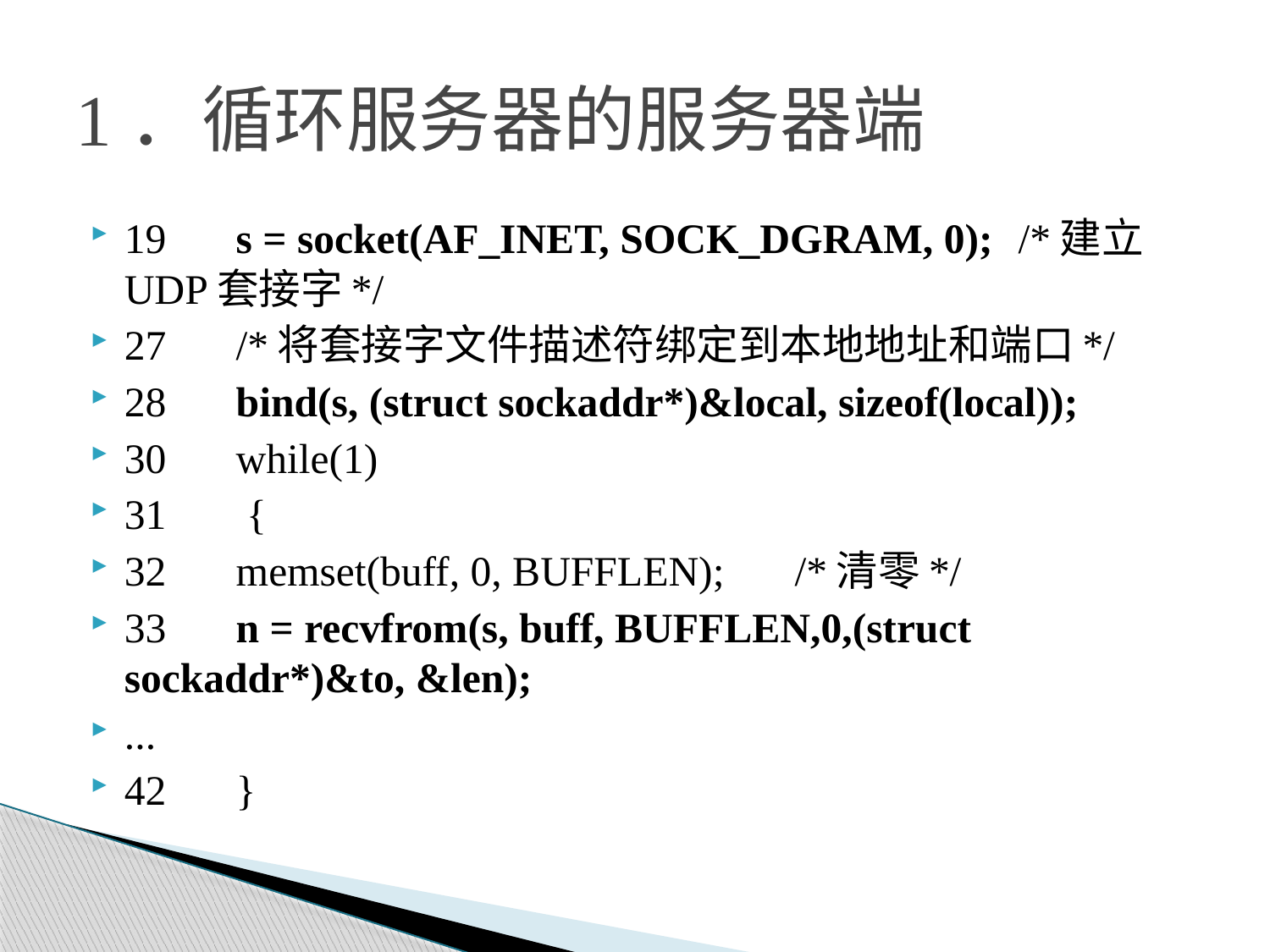

# 1．循环服务器的服务器端
19	s = socket(AF_INET, SOCK_DGRAM, 0);	/*建立UDP套接字*/
27	/*将套接字文件描述符绑定到本地地址和端口*/
28	bind(s, (struct sockaddr*)&local, sizeof(local));
30	while(1)
31	 {
32		memset(buff, 0, BUFFLEN);	/*清零*/
33		n = recvfrom(s, buff, BUFFLEN,0,(struct sockaddr*)&to, &len);
...
42	}